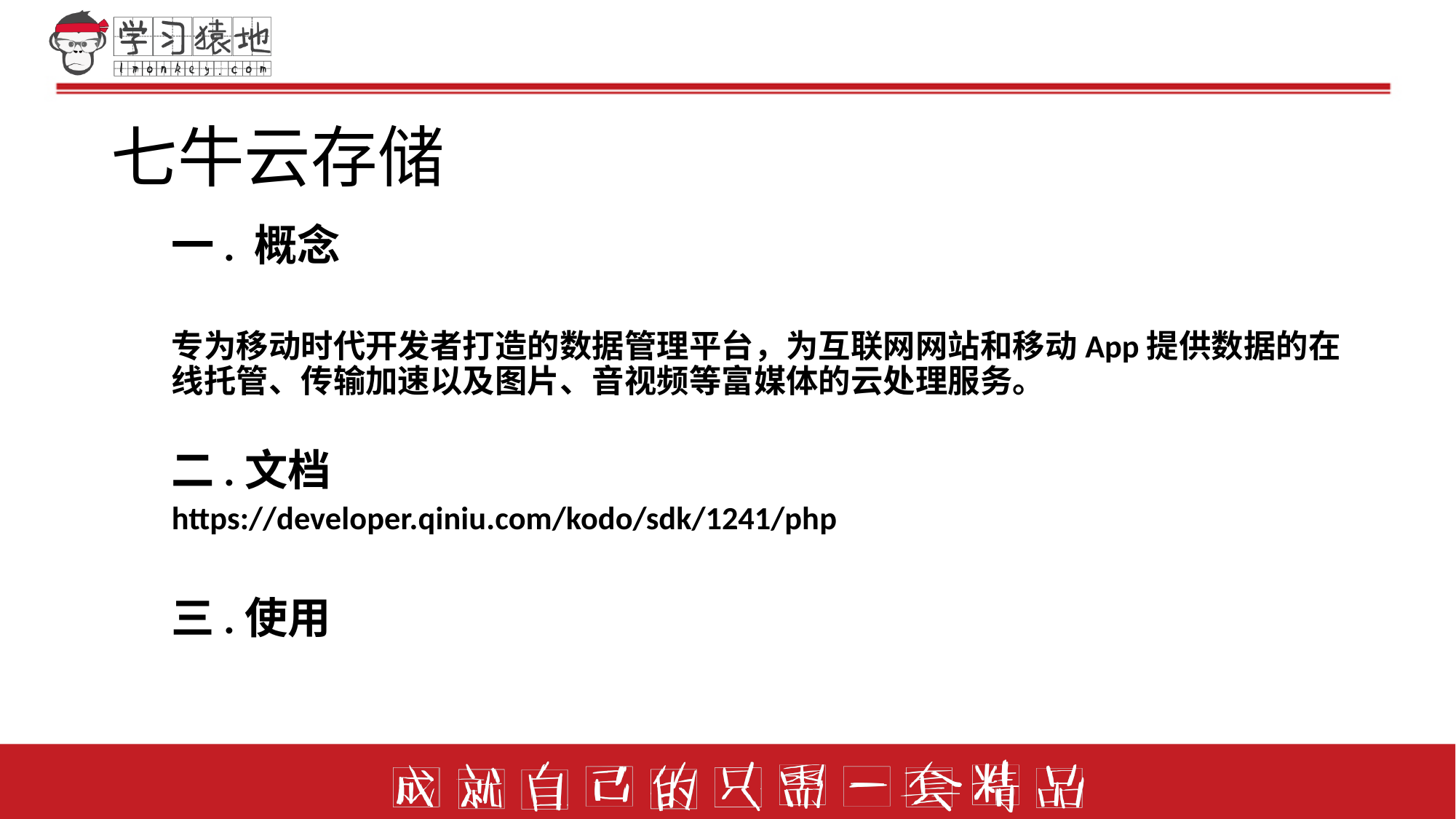

# 七牛云存储
一. 概念

专为移动时代开发者打造的数据管理平台，为互联网网站和移动App提供数据的在线托管、传输加速以及图片、音视频等富媒体的云处理服务。

二.文档
https://developer.qiniu.com/kodo/sdk/1241/php

三.使用